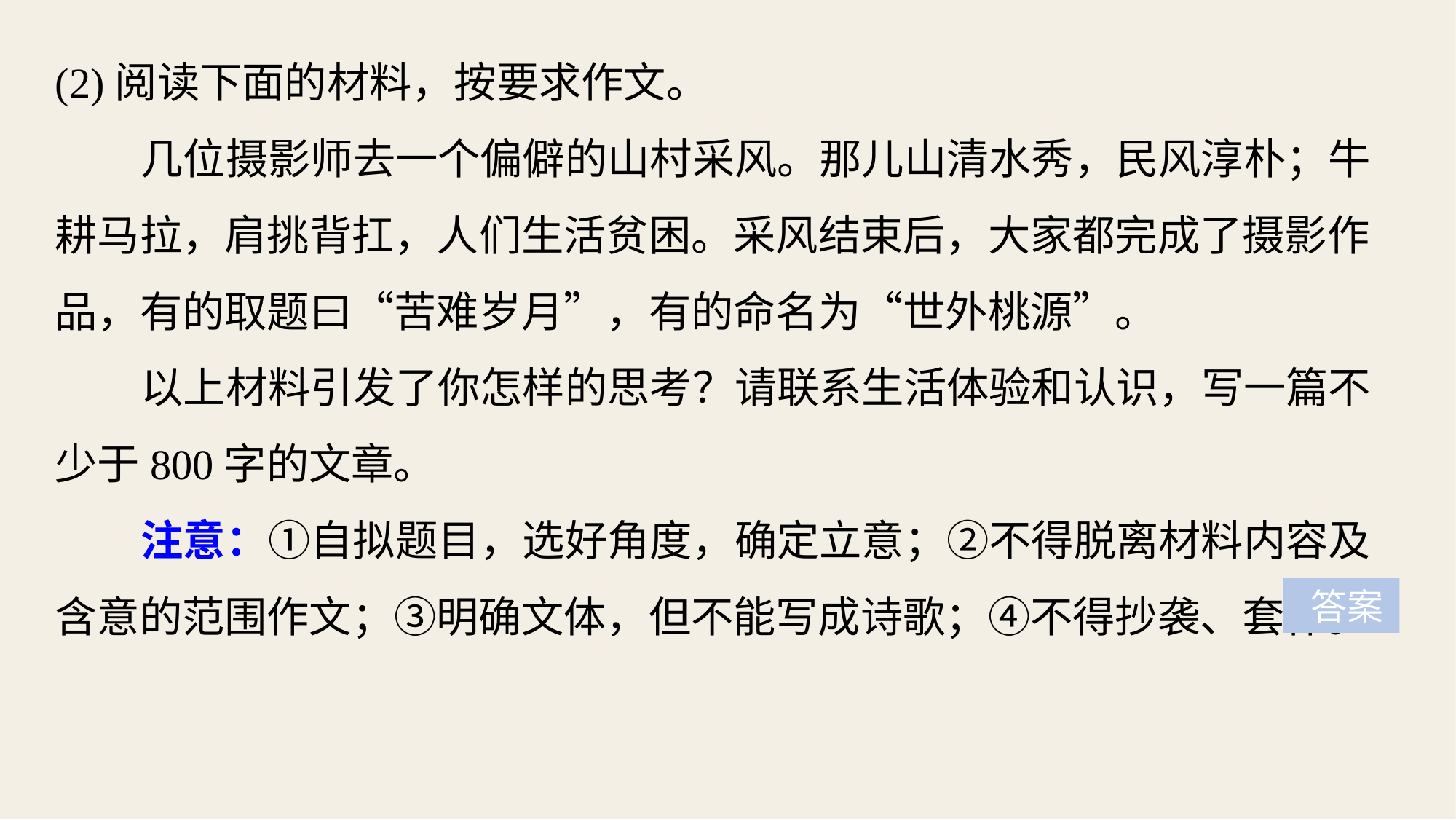

(2)阅读下面的材料，按要求作文。
几位摄影师去一个偏僻的山村采风。那儿山清水秀，民风淳朴；牛耕马拉，肩挑背扛，人们生活贫困。采风结束后，大家都完成了摄影作品，有的取题曰“苦难岁月”，有的命名为“世外桃源”。
以上材料引发了你怎样的思考？请联系生活体验和认识，写一篇不少于800字的文章。
注意：①自拟题目，选好角度，确定立意；②不得脱离材料内容及含意的范围作文；③明确文体，但不能写成诗歌；④不得抄袭、套作。
 答案